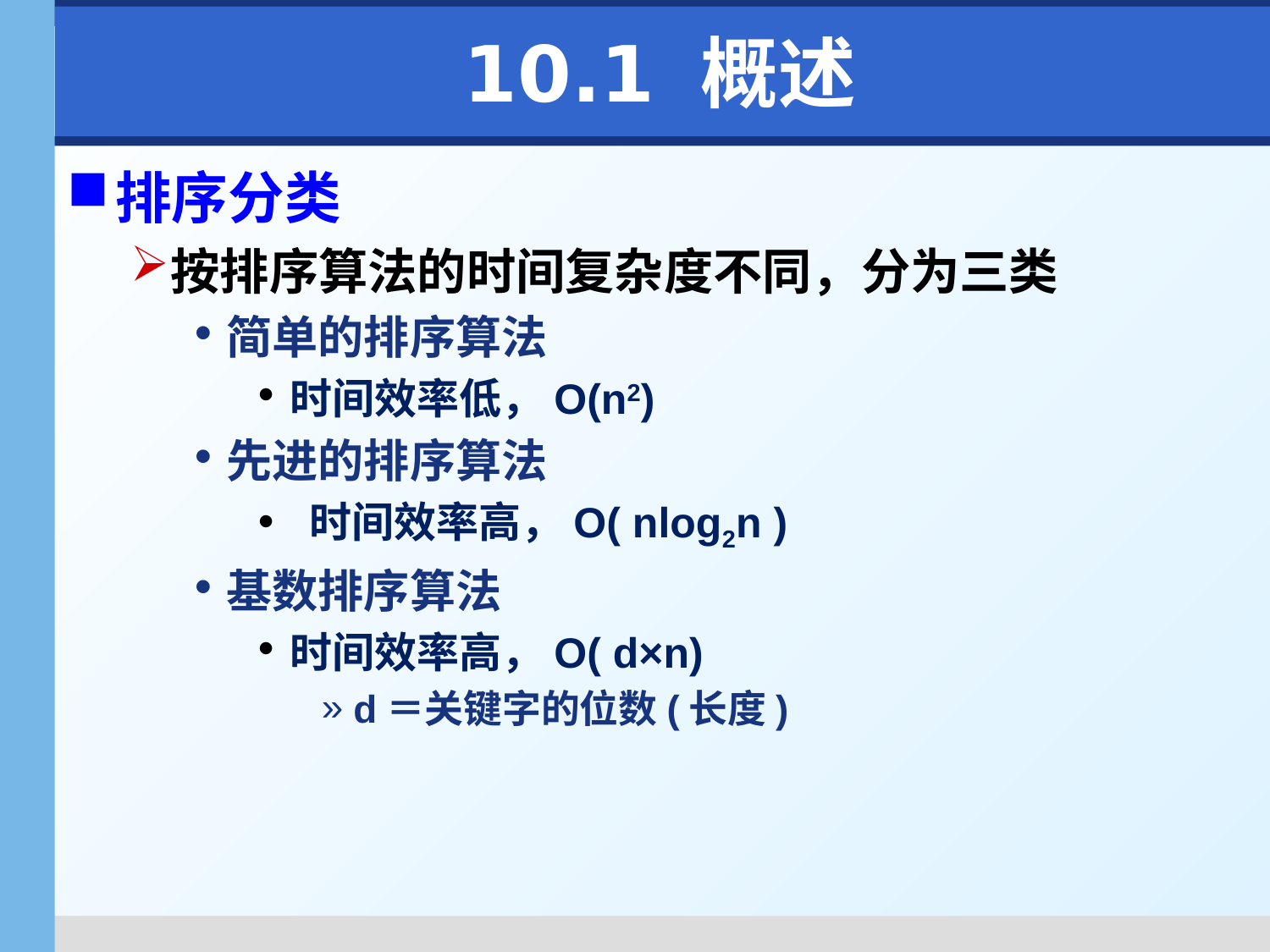

# 10.1 概述
排序分类
按排序算法的时间复杂度不同，分为三类
简单的排序算法
时间效率低，O(n2)
先进的排序算法
 时间效率高，O( nlog2n )
基数排序算法
时间效率高，O( d×n)
d＝关键字的位数(长度)